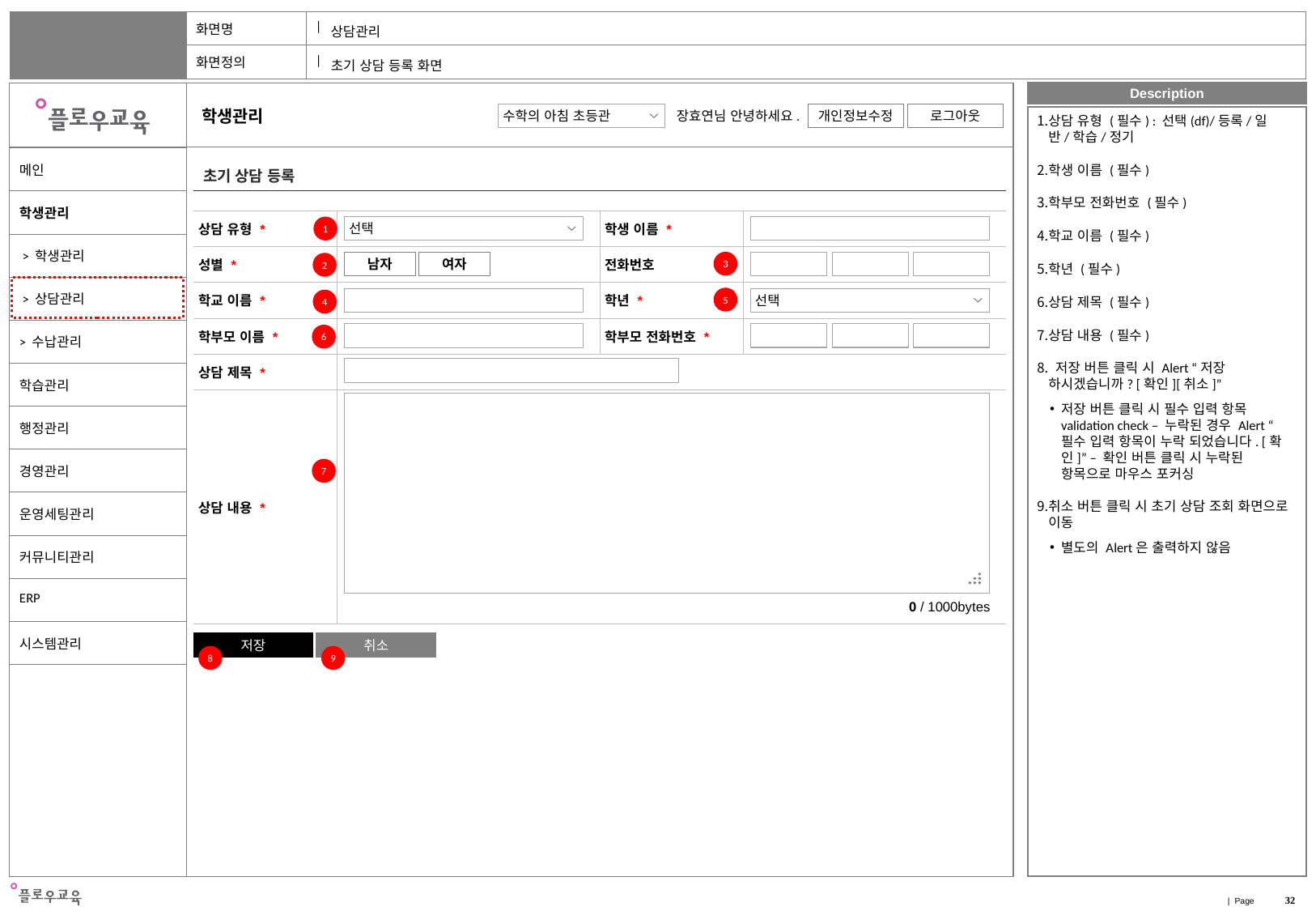

상담관리
초기 상담 등록 화면
상담 유형 (필수) : 선택(df)/등록/일반/학습/정기
학생 이름 (필수)
학부모 전화번호 (필수)
학교 이름 (필수)
학년 (필수)
상담 제목 (필수)
상담 내용 (필수)
 저장 버튼 클릭 시 Alert “저장 하시겠습니까? [확인][취소]”
저장 버튼 클릭 시 필수 입력 항목 validation check – 누락된 경우 Alert “필수 입력 항목이 누락 되었습니다. [확인]” – 확인 버튼 클릭 시 누락된 항목으로 마우스 포커싱
취소 버튼 클릭 시 초기 상담 조회 화면으로 이동
별도의 Alert은 출력하지 않음

| 초기 상담 등록 |
| --- |
| 상담 유형 \* |  | 학생 이름 \* |  |
| --- | --- | --- | --- |
| 성별 \* |  | 전화번호 |  |
| 학교 이름 \* |  | 학년 \* |  |
| 학부모 이름 \* |  | 학부모 전화번호 \* |  |
| 상담 제목 \* |  |  |  |
| 상담 내용 \* |  |  |  |

1
선택

3
남자
여자

2

5
선택

4

6

7
0 / 1000bytes
저장
취소
8
9
32